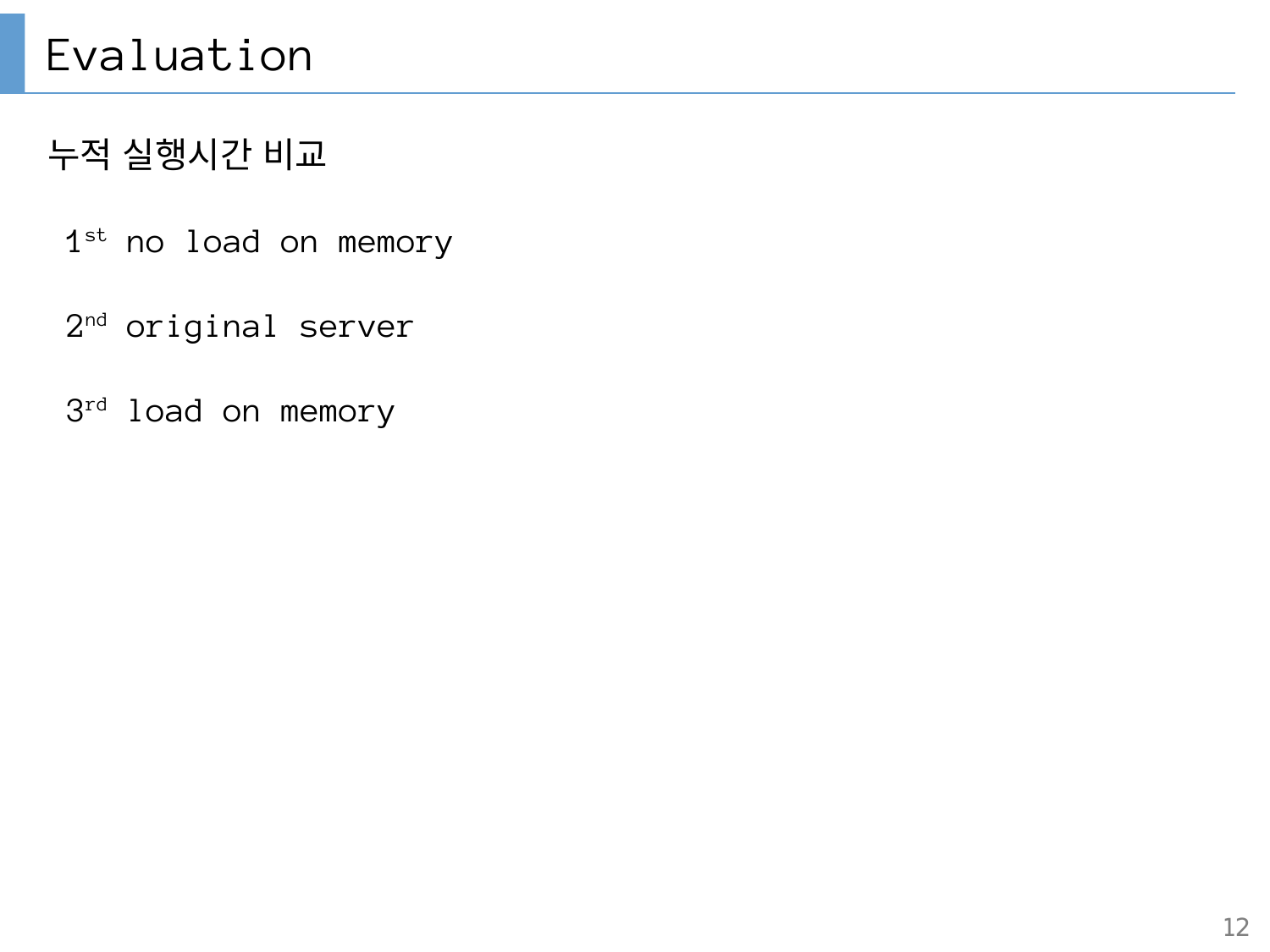

# Evaluation
누적 실행시간 비교
 1st no load on memory
 2nd original server
 3rd load on memory